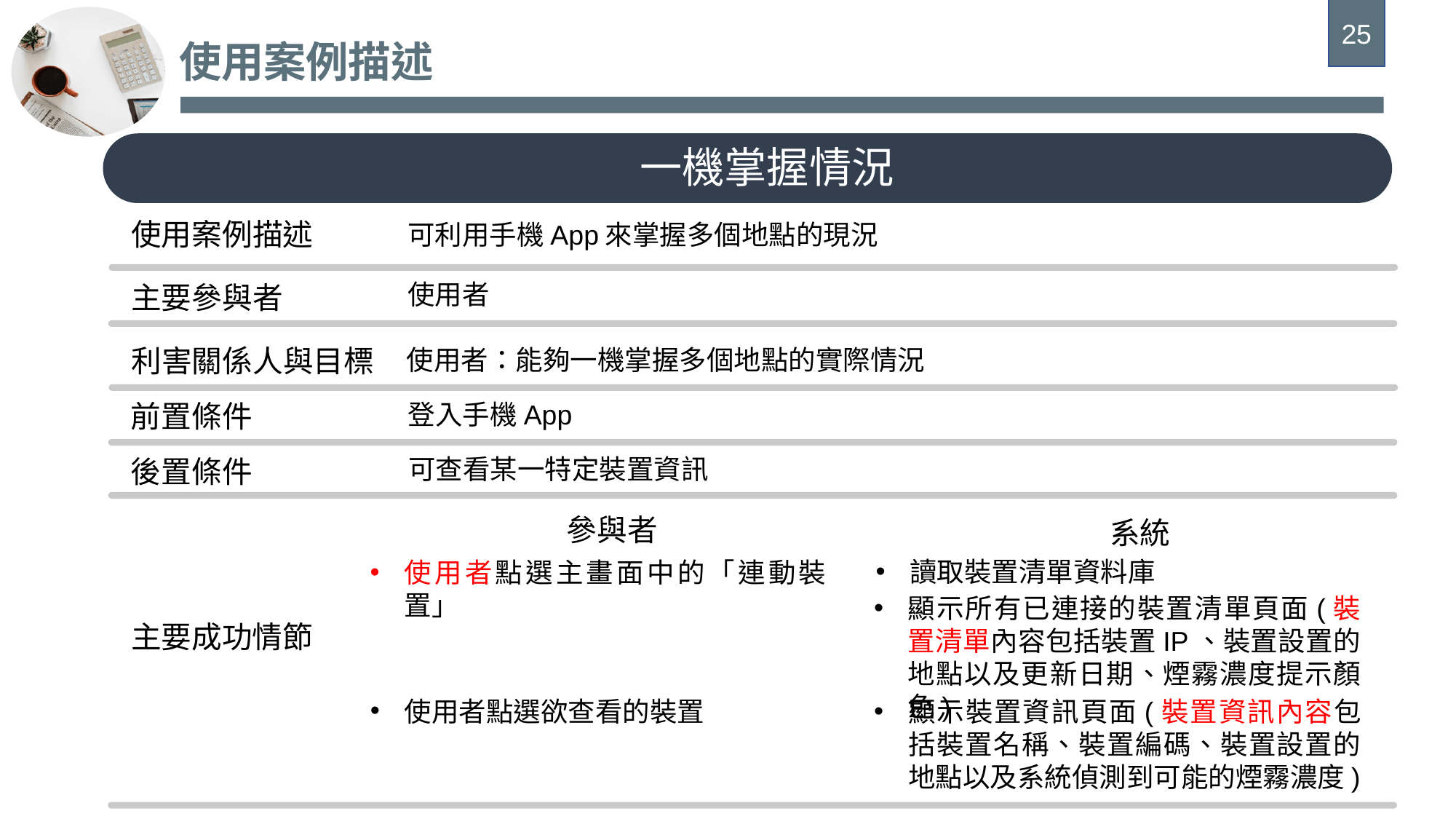

25

使用案例描述

一機掌握情況

使用案例描述
可利用手機App來掌握多個地點的現況

主要參與者
使用者

利害關係人與目標
使用者：能夠一機掌握多個地點的實際情況
前置條件

登入手機App

後置條件
可查看某一特定裝置資訊

參與者
系統
讀取裝置清單資料庫
使用者點選主畫面中的「連動裝置」
顯示所有已連接的裝置清單頁面(裝置清單內容包括裝置IP、裝置設置的地點以及更新日期、煙霧濃度提示顏色)
主要成功情節
使用者點選欲查看的裝置
顯示裝置資訊頁面(裝置資訊內容包括裝置名稱、裝置編碼、裝置設置的地點以及系統偵測到可能的煙霧濃度)